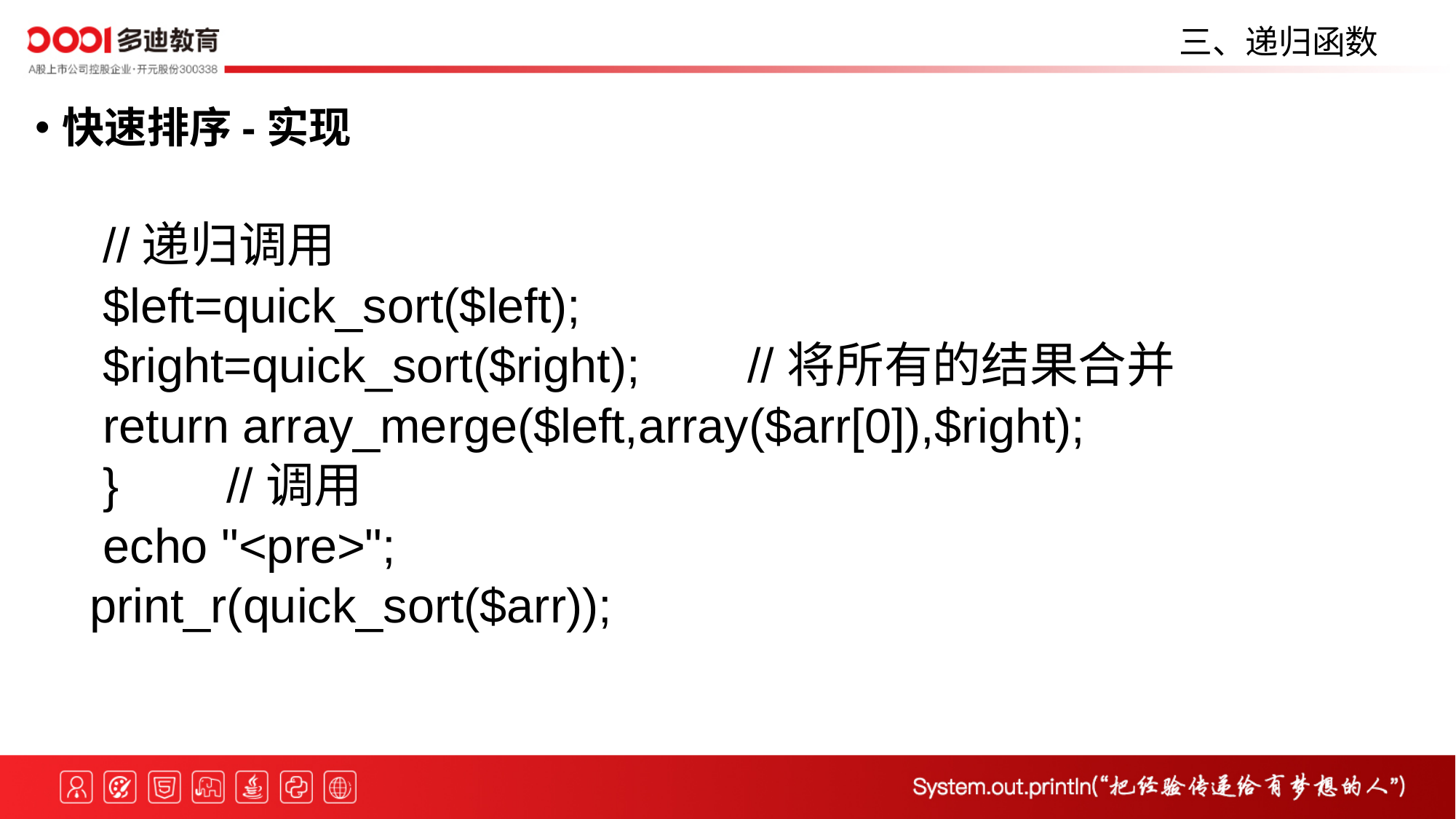

三、递归函数
快速排序-实现

 //递归调用
 $left=quick_sort($left);
 $right=quick_sort($right);        //将所有的结果合并
 return array_merge($left,array($arr[0]),$right);
 }        //调用
 echo "<pre>";
print_r(quick_sort($arr));